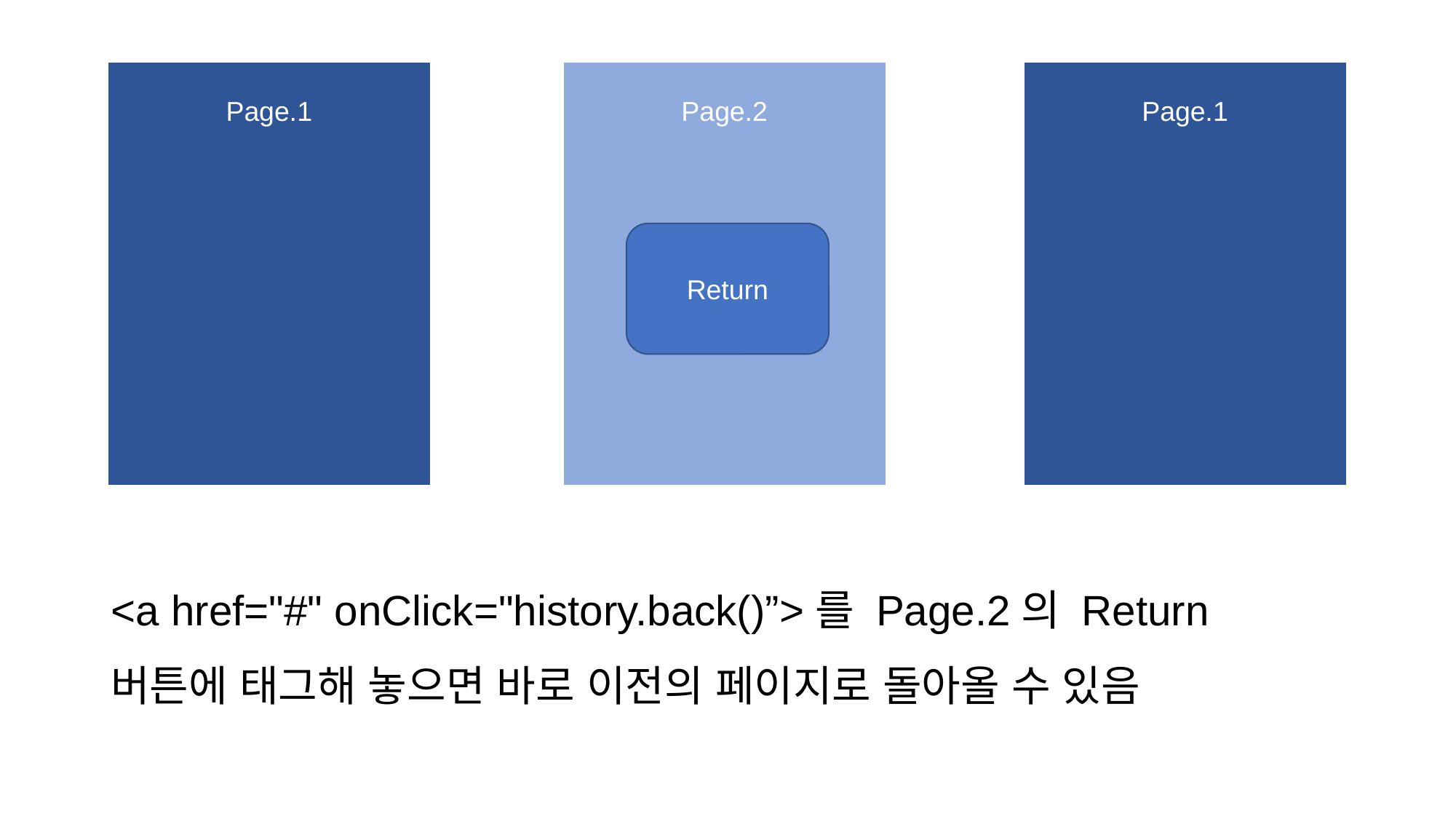

Page.1

Page.2

Page.1

Return
<a href="#" onClick="history.back()”>를 Page.2의 Return 버튼에 태그해 놓으면 바로 이전의 페이지로 돌아올 수 있음